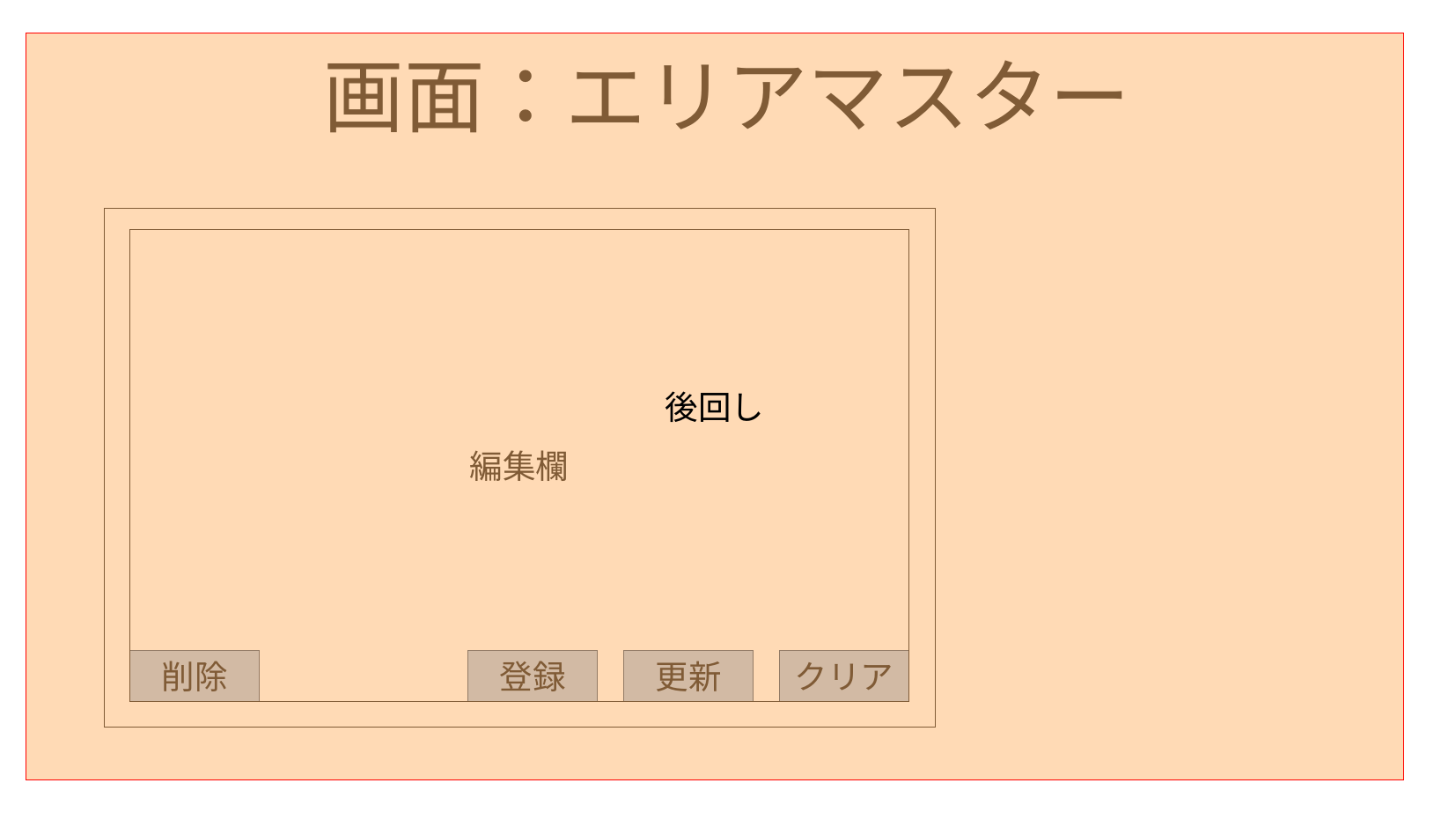

後回し
# 画面：エリアマスター

編集欄
削除
登録
更新
クリア